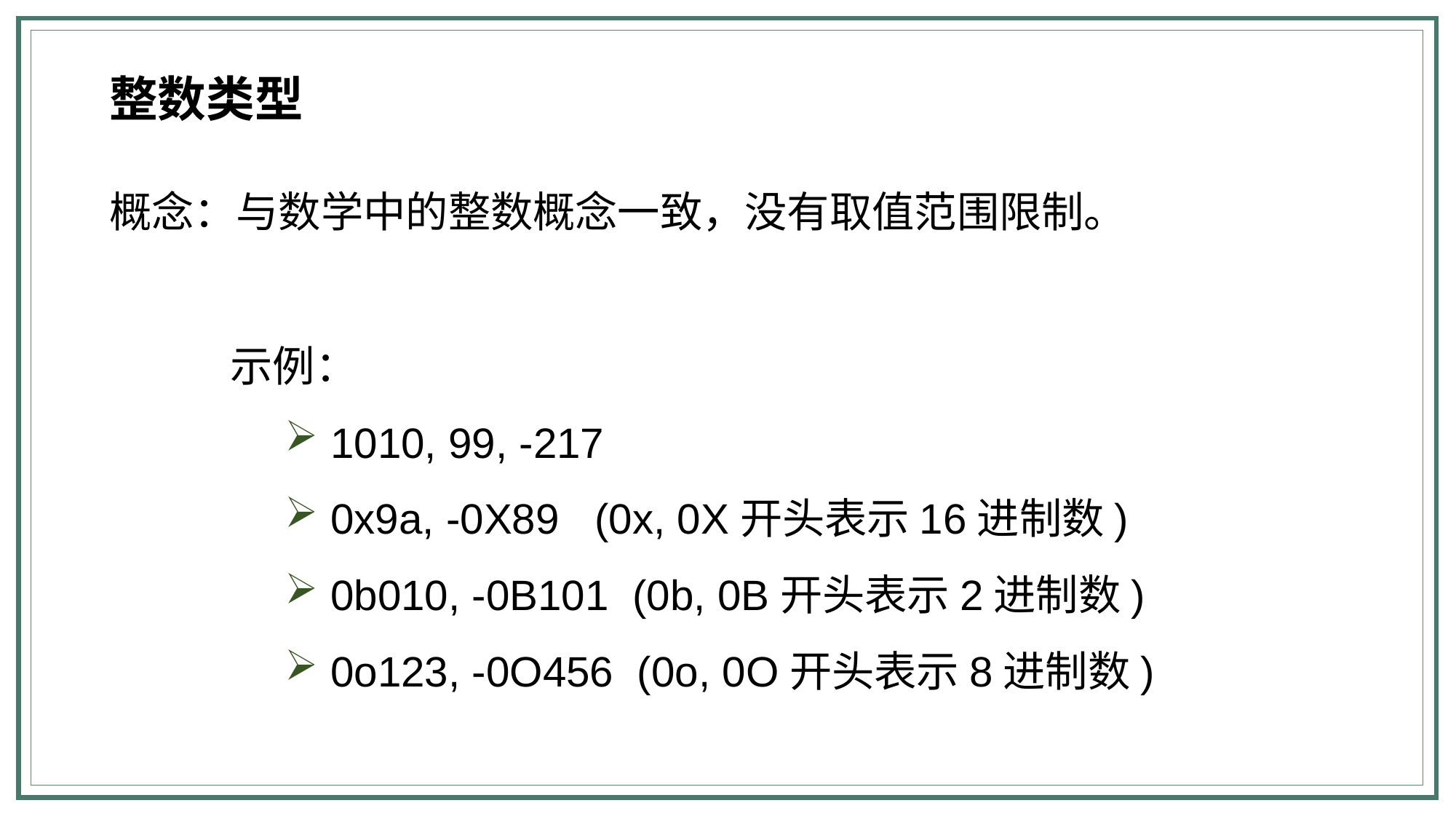

整数类型

概念：与数学中的整数概念一致，没有取值范围限制。
示例：
 1010, 99, -217
 0x9a, -0X89   (0x, 0X开头表示16进制数)
 0b010, -0B101  (0b, 0B开头表示2进制数)
 0o123, -0O456  (0o, 0O开头表示8进制数)